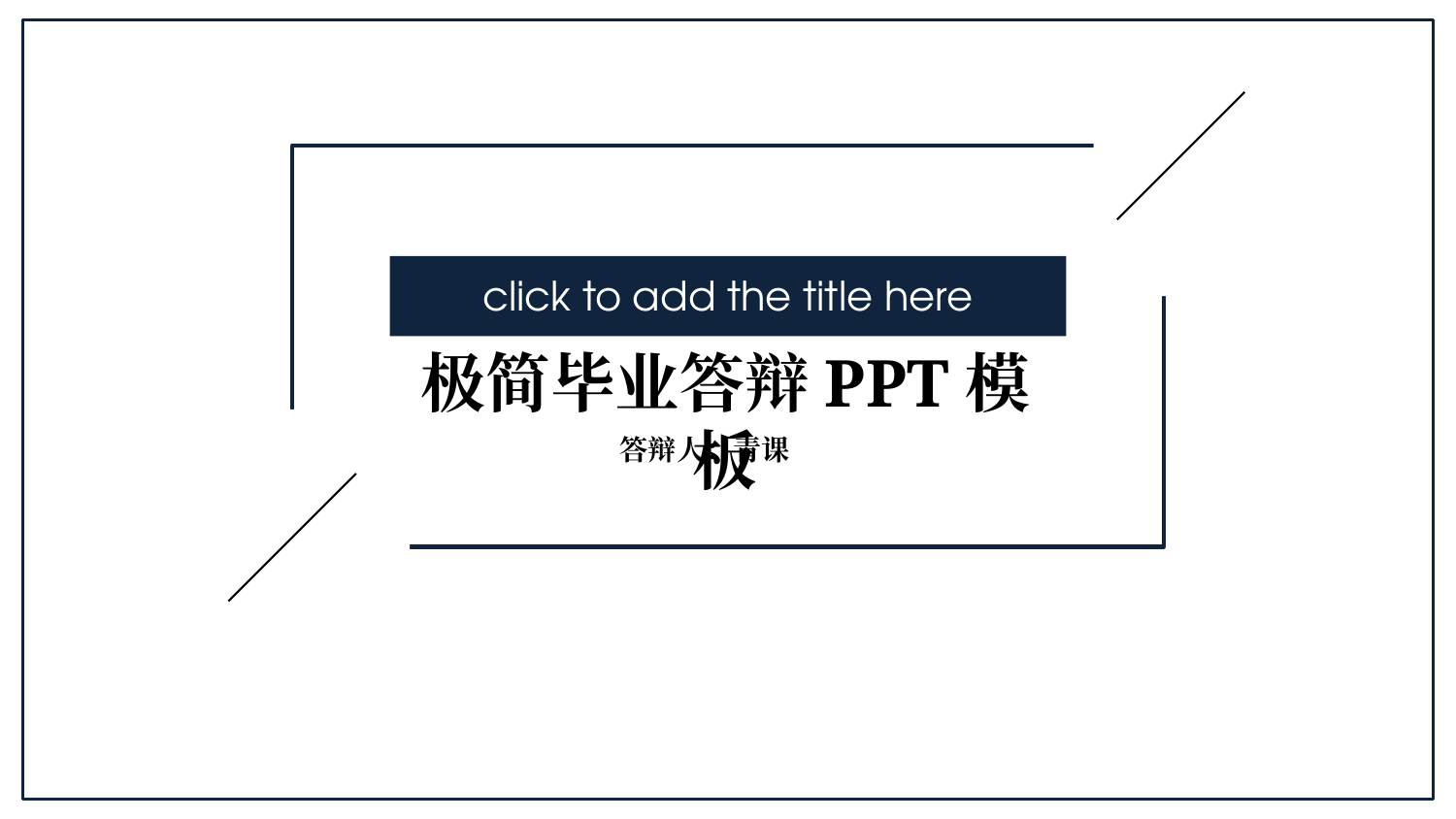

click to add the title here
极简毕业答辩PPT模板
答辩人：青课